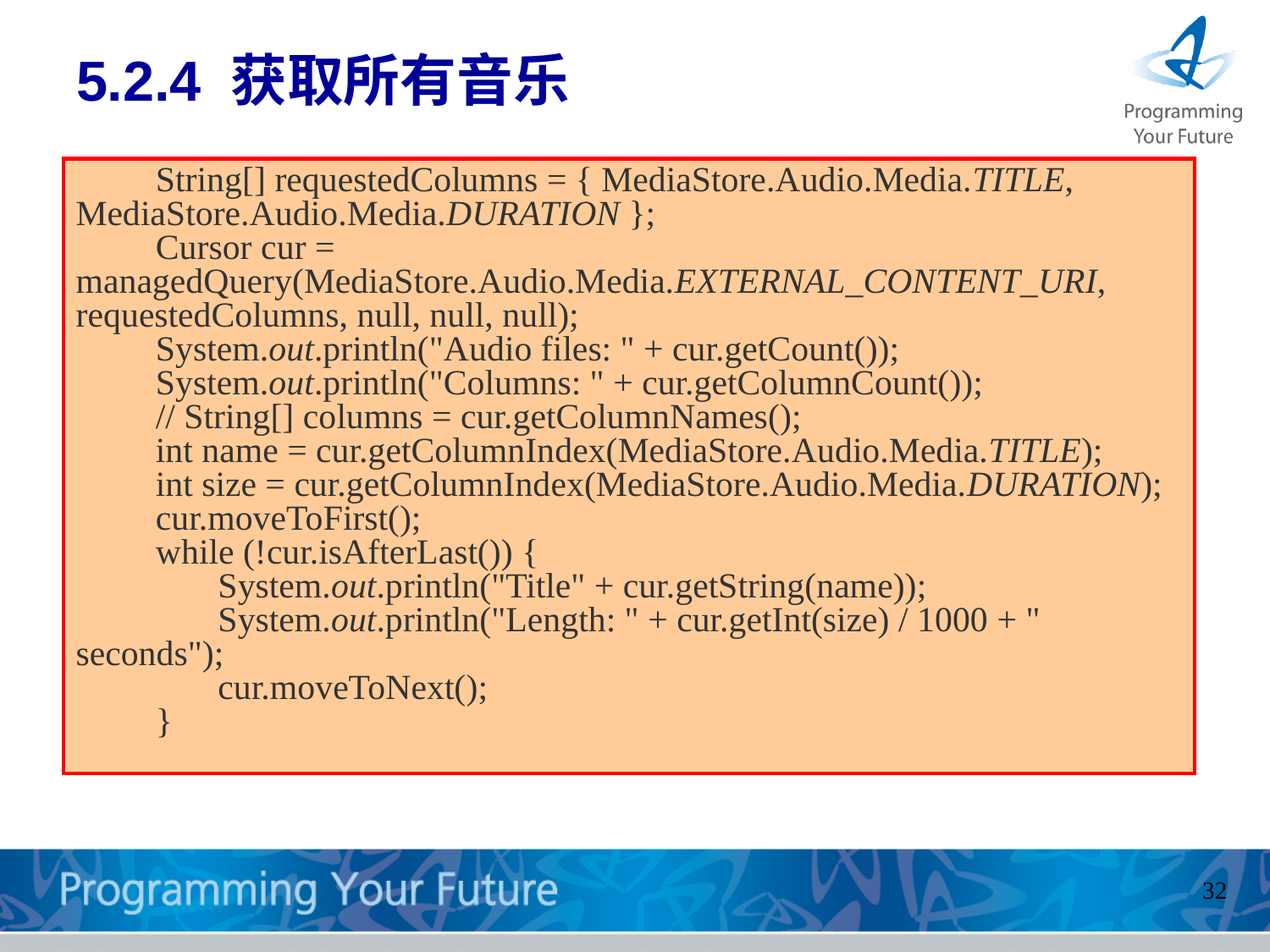

# 5.2.4 获取所有音乐
         String[] requestedColumns = { MediaStore.Audio.Media.TITLE,       MediaStore.Audio.Media.DURATION };
         Cursor cur = managedQuery(MediaStore.Audio.Media.EXTERNAL_CONTENT_URI, requestedColumns, null, null, null);
         System.out.println("Audio files: " + cur.getCount());
         System.out.println("Columns: " + cur.getColumnCount());
         // String[] columns = cur.getColumnNames();
         int name = cur.getColumnIndex(MediaStore.Audio.Media.TITLE);
         int size = cur.getColumnIndex(MediaStore.Audio.Media.DURATION);
         cur.moveToFirst();
         while (!cur.isAfterLast()) {
                System.out.println("Title" + cur.getString(name));
                System.out.println("Length: " + cur.getInt(size) / 1000 + " seconds");
                cur.moveToNext();
         }